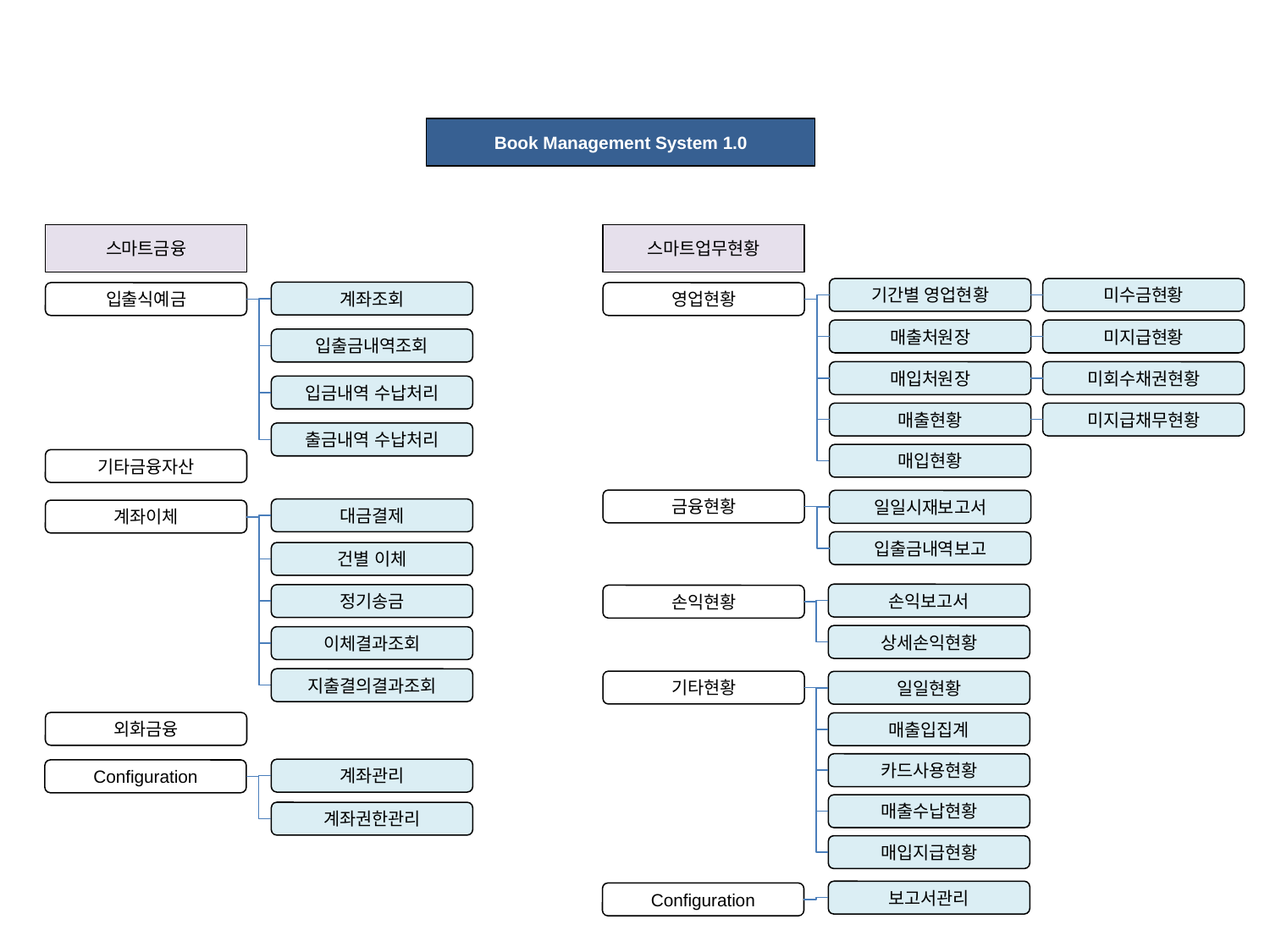

Book Management System 1.0
스마트금융
스마트업무현황
기간별 영업현황
미수금현황
계좌조회
입출식예금
영업현황
매출처원장
미지급현황
입출금내역조회
매입처원장
미회수채권현황
입금내역 수납처리
매출현황
미지급채무현황
출금내역 수납처리
매입현황
기타금융자산
금융현황
일일시재보고서
대금결제
계좌이체
입출금내역보고
건별 이체
손익보고서
정기송금
손익현황
상세손익현황
이체결과조회
지출결의결과조회
기타현황
일일현황
외화금융
매출입집계
카드사용현황
계좌관리
Configuration
매출수납현황
계좌권한관리
매입지급현황
보고서관리
Configuration